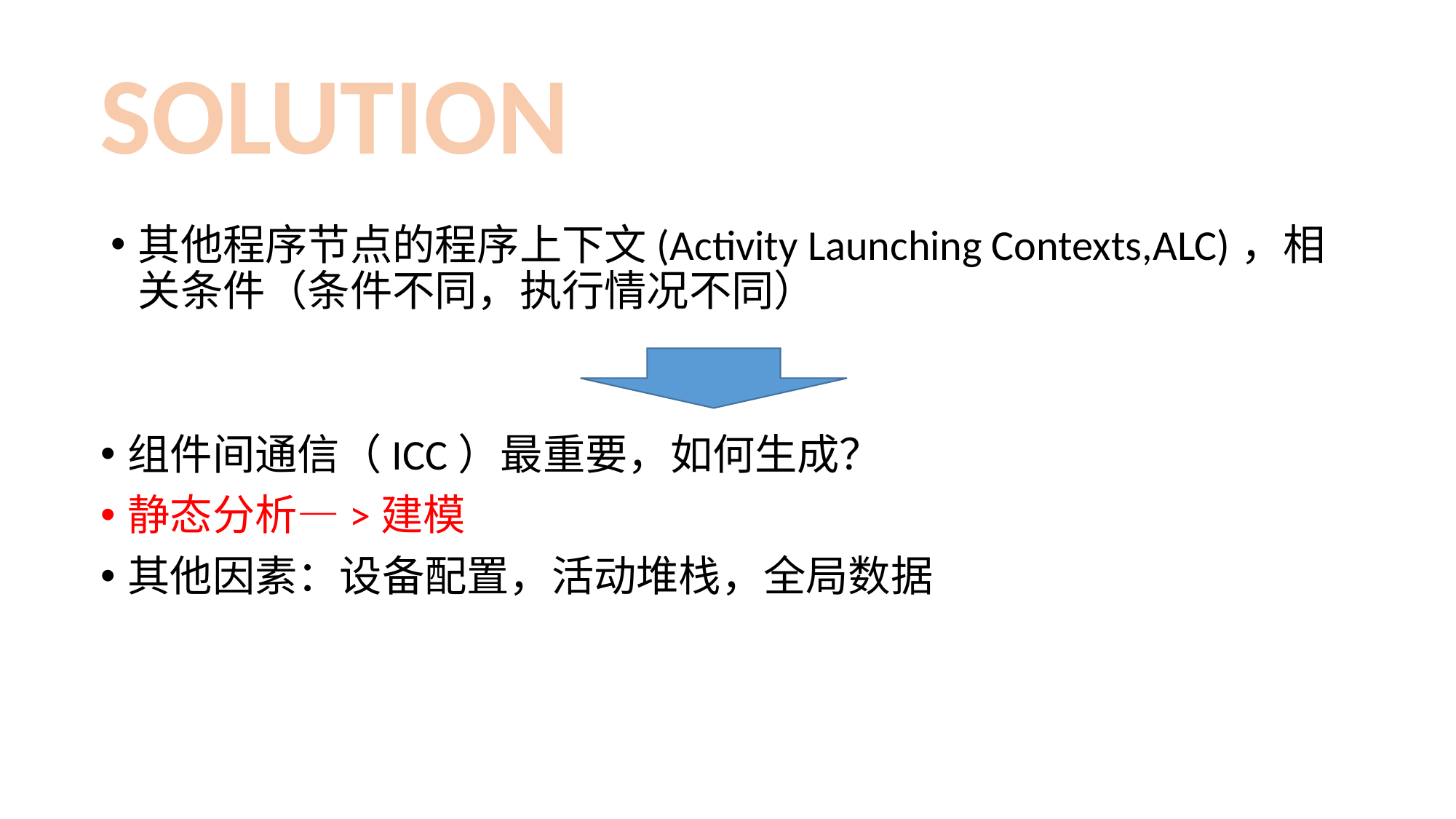

SOLUTION
其他程序节点的程序上下文(Activity Launching Contexts,ALC)，相关条件（条件不同，执行情况不同）

组件间通信（ICC）最重要，如何生成？
静态分析—>建模
其他因素：设备配置，活动堆栈，全局数据